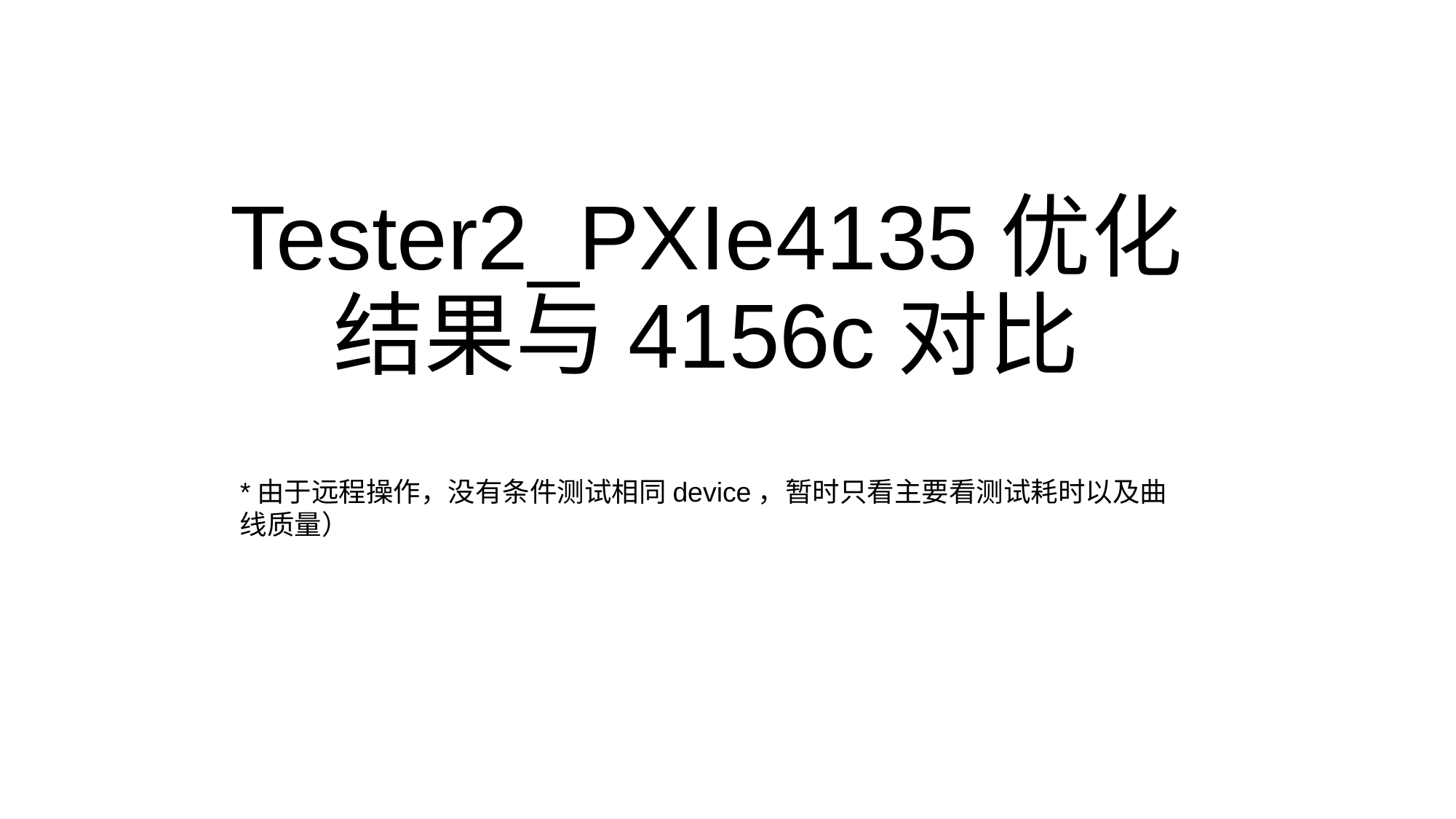

# Tester2_PXIe4135优化结果与4156c对比
*由于远程操作，没有条件测试相同device，暂时只看主要看测试耗时以及曲线质量）